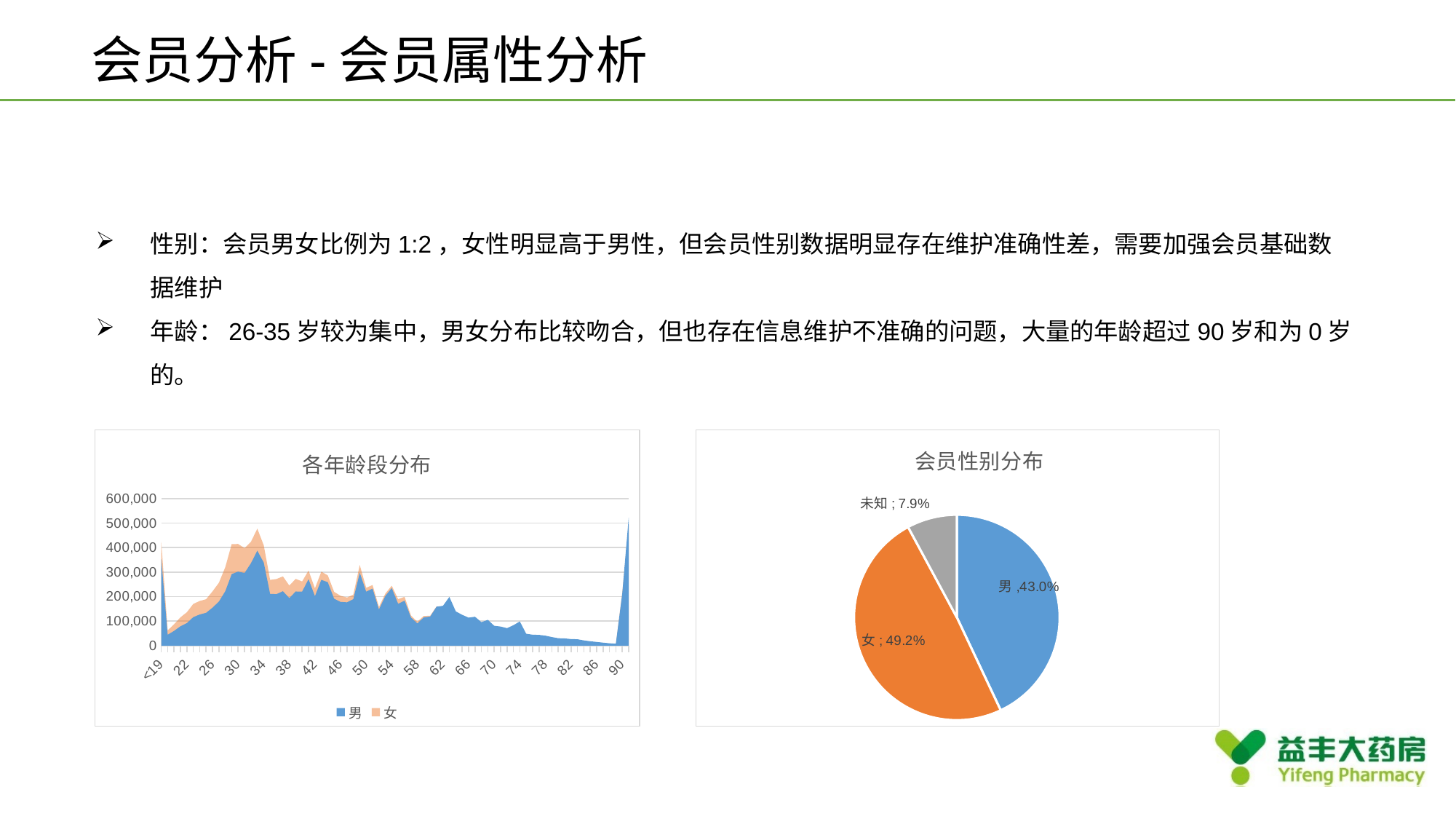

会员分析-会员属性分析
性别：会员男女比例为1:2，女性明显高于男性，但会员性别数据明显存在维护准确性差，需要加强会员基础数据维护
年龄：26-35岁较为集中，男女分布比较吻合，但也存在信息维护不准确的问题，大量的年龄超过90岁和为0岁的。

### Chart: 各年龄段分布

| Category | 男 | 女 |
|---|---|---|
| <19 | 353139.0 | 421573.0 |
| 19 | 44456.0 | 62221.0 |
| 20 | 60186.0 | 87122.0 |
| 21 | 79150.0 | 115551.0 |
| 22 | 91920.0 | 136298.0 |
| 23 | 116240.0 | 170168.0 |
| 24 | 127040.0 | 182205.0 |
| 25 | 133891.0 | 189298.0 |
| 26 | 154871.0 | 221208.0 |
| 27 | 179628.0 | 256410.0 |
| 28 | 222401.0 | 320603.0 |
| 29 | 292024.0 | 414658.0 |
| 30 | 302307.0 | 415010.0 |
| 31 | 296559.0 | 398058.0 |
| 32 | 336047.0 | 423392.0 |
| 33 | 387401.0 | 477338.0 |
| 34 | 338971.0 | 409311.0 |
| 35 | 211053.0 | 268143.0 |
| 36 | 210427.0 | 271779.0 |
| 37 | 222098.0 | 282695.0 |
| 38 | 194130.0 | 245197.0 |
| 39 | 220962.0 | 272373.0 |
| 40 | 220561.0 | 261831.0 |
| 41 | 271060.0 | 306284.0 |
| 42 | 201943.0 | 233803.0 |
| 43 | 268532.0 | 301917.0 |
| 44 | 258970.0 | 287075.0 |
| 45 | 191507.0 | 219346.0 |
| 46 | 178537.0 | 203566.0 |
| 47 | 176823.0 | 196324.0 |
| 48 | 189908.0 | 208260.0 |
| 49 | 297322.0 | 328936.0 |
| 50 | 220186.0 | 236004.0 |
| 51 | 232817.0 | 247349.0 |
| 52 | 147826.0 | 157666.0 |
| 53 | 203381.0 | 213036.0 |
| 54 | 235180.0 | 244478.0 |
| 55 | 170436.0 | 189708.0 |
| 56 | 183641.0 | 199366.0 |
| 57 | 115052.0 | 122908.0 |
| 58 | 90549.0 | 97527.0 |
| 59 | 115531.0 | 121240.0 |
| 60 | 118717.0 | 121804.0 |
| 61 | 158888.0 | 160341.0 |
| 62 | 162687.0 | 158525.0 |
| 63 | 198840.0 | 190947.0 |
| 64 | 139802.0 | 137040.0 |
| 65 | 125749.0 | 124016.0 |
| 66 | 114325.0 | 109532.0 |
| 67 | 117823.0 | 107701.0 |
| 68 | 95739.0 | 85711.0 |
| 69 | 105278.0 | 92556.0 |
| 70 | 81076.0 | 70597.0 |
| 71 | 77784.0 | 66650.0 |
| 72 | 71353.0 | 59154.0 |
| 73 | 83349.0 | 70732.0 |
| 74 | 98900.0 | 90209.0 |
| 75 | 48304.0 | 37831.0 |
| 76 | 44595.0 | 35882.0 |
| 77 | 43776.0 | 34780.0 |
| 78 | 40672.0 | 32972.0 |
| 79 | 35077.0 | 27238.0 |
| 80 | 30242.0 | 23462.0 |
| 81 | 29469.0 | 21993.0 |
| 82 | 26877.0 | 19546.0 |
| 83 | 26182.0 | 19084.0 |
| 84 | 21434.0 | 16134.0 |
| 85 | 17888.0 | 12622.0 |
| 86 | 15190.0 | 10407.0 |
| 87 | 12317.0 | 8224.0 |
| 88 | 9638.0 | 6234.0 |
| 89 | 8006.0 | 5248.0 |
| 90 | 211945.0 | 215152.0 |
| 未知 | 523010.0 | 492877.0 |

### Chart: 会员性别分布

| Category | 会员占比 |
|---|---|
| 男 | 0.42982422159515643 |
| 女 | 0.49155130669122893 |
| 未知 | 0.07862447171361547 |